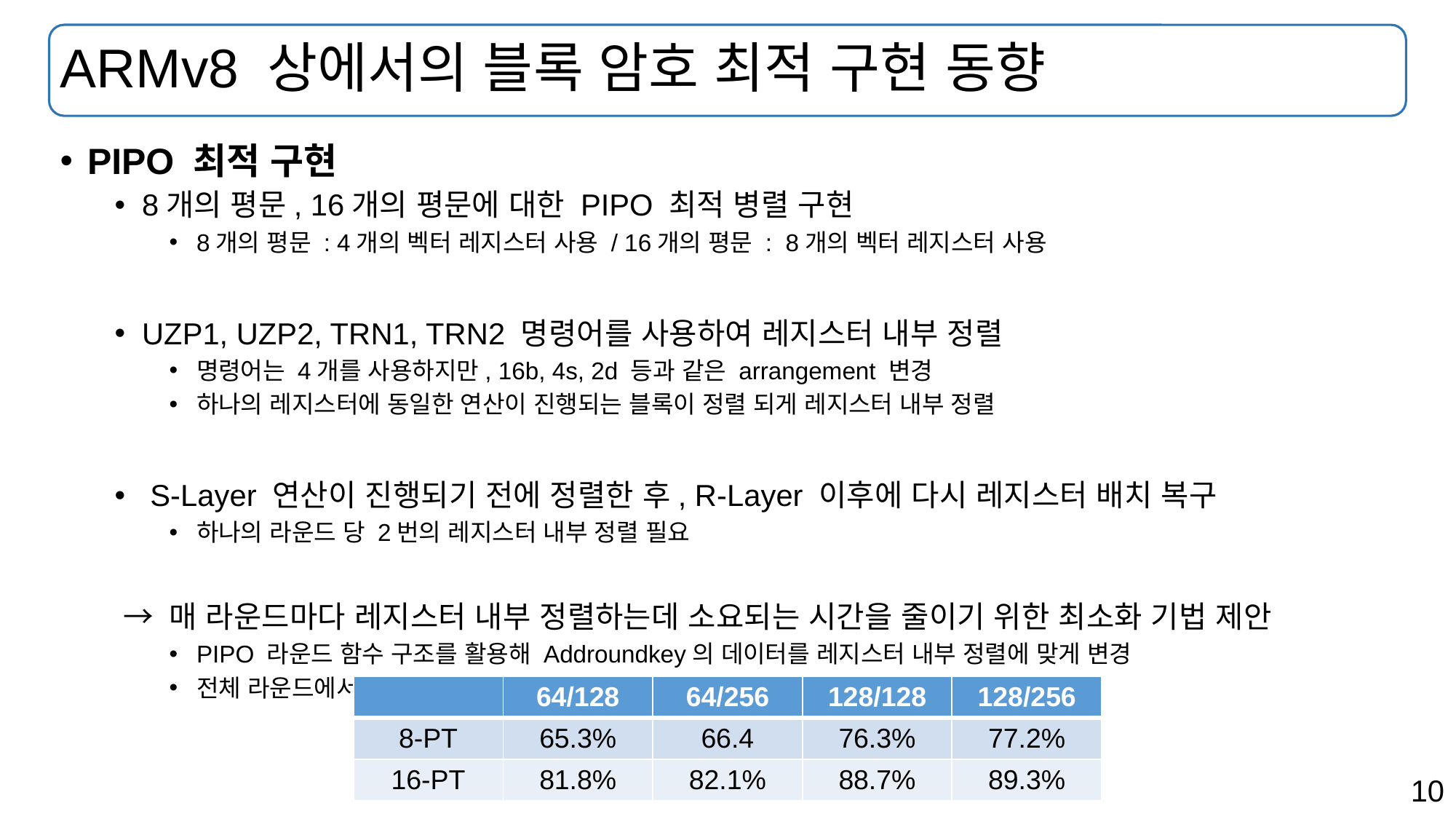

# ARMv8 상에서의 블록 암호 최적 구현 동향
PIPO 최적 구현
8개의 평문, 16개의 평문에 대한 PIPO 최적 병렬 구현
8개의 평문 : 4개의 벡터 레지스터 사용 / 16개의 평문 :  8개의 벡터 레지스터 사용

UZP1, UZP2, TRN1, TRN2 명령어를 사용하여 레지스터 내부 정렬
명령어는 4개를 사용하지만, 16b, 4s, 2d 등과 같은 arrangement 변경
하나의 레지스터에 동일한 연산이 진행되는 블록이 정렬 되게 레지스터 내부 정렬

 S-Layer 연산이 진행되기 전에 정렬한 후, R-Layer 이후에 다시 레지스터 배치 복구
하나의 라운드 당 2번의 레지스터 내부 정렬 필요

 → 매 라운드마다 레지스터 내부 정렬하는데 소요되는 시간을 줄이기 위한 최소화 기법 제안
PIPO 라운드 함수 구조를 활용해 Addroundkey의 데이터를 레지스터 내부 정렬에 맞게 변경
전체 라운드에서 레지스터 내부 정렬을 2번만 진행하도록 최소화

|  | 64/128 | 64/256 | 128/128 | 128/256 |
| --- | --- | --- | --- | --- |
| 8-PT | 65.3% | 66.4 | 76.3% | 77.2% |
| 16-PT | 81.8% | 82.1% | 88.7% | 89.3% |